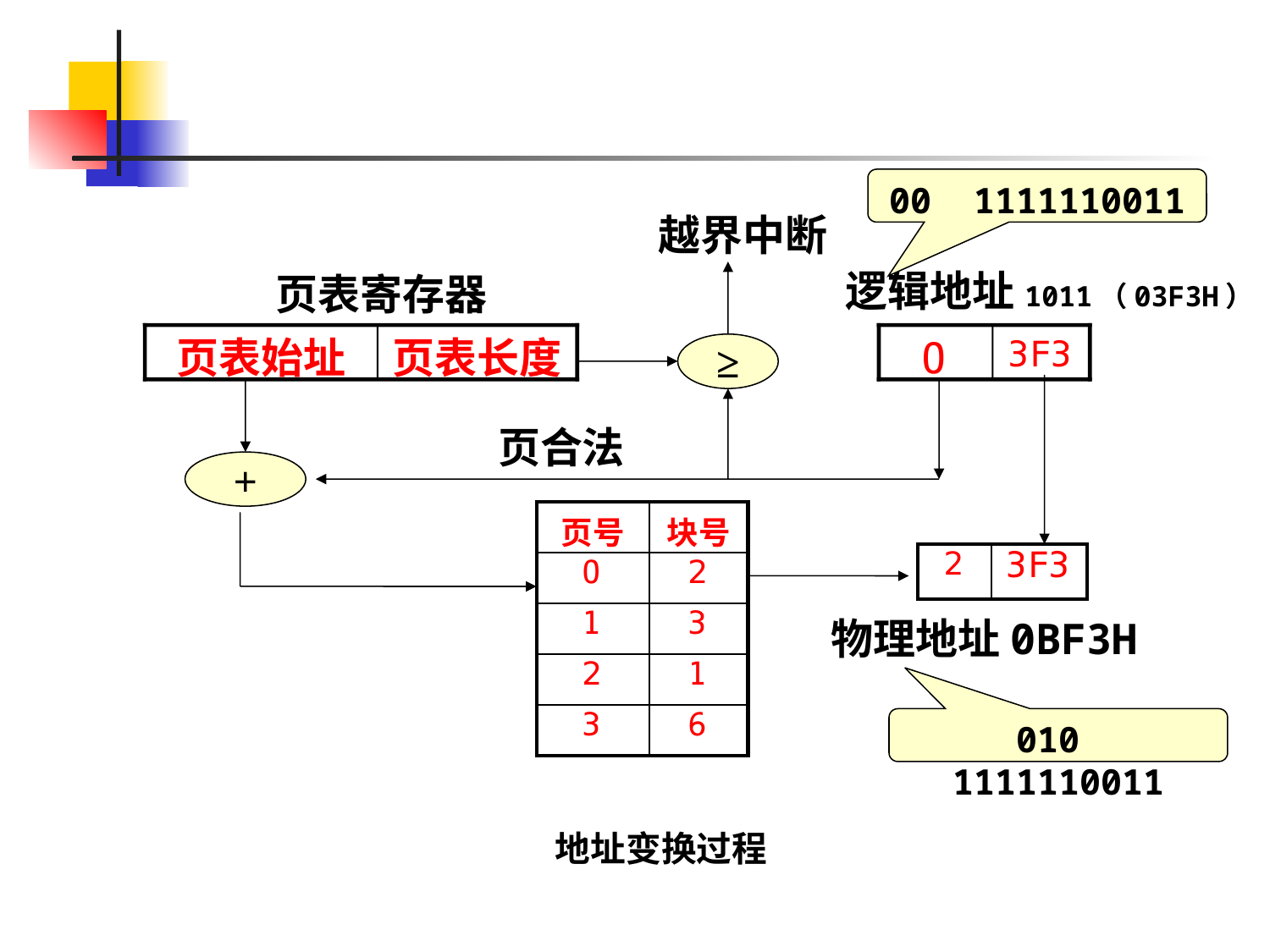

00  1111110011
越界中断
逻辑地址1011（03F3H）
页表寄存器

页表始址

页表长度

0

3F3

≥

页合法
+

| 页号 | 块号 |
| --- | --- |
| 0 | 2 |
| 1 | 3 |
| 2 | 1 |
| 3 | 6 |

| 2 | 3F3 |
| --- | --- |

物理地址0BF3H
010  1111110011
地址变换过程